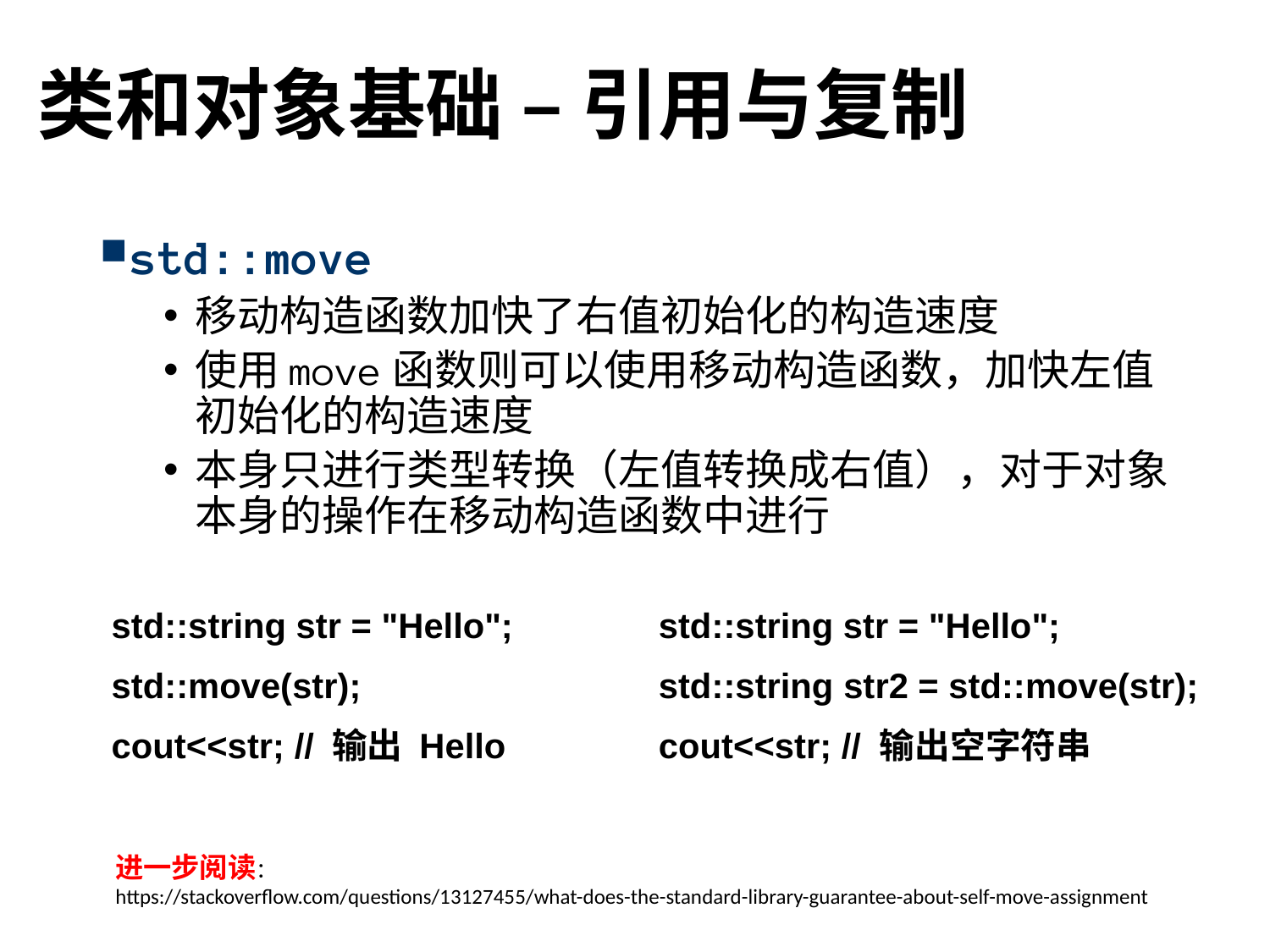

# 类和对象基础 – 引用与复制
std::move
移动构造函数加快了右值初始化的构造速度
使用move函数则可以使用移动构造函数，加快左值初始化的构造速度
本身只进行类型转换（左值转换成右值），对于对象本身的操作在移动构造函数中进行

std::string str = "Hello";
std::string str2 = std::move(str);
cout<<str; // 输出空字符串
std::string str = "Hello";
std::move(str);
cout<<str; // 输出 Hello
进一步阅读：
https://stackoverflow.com/questions/13127455/what-does-the-standard-library-guarantee-about-self-move-assignment